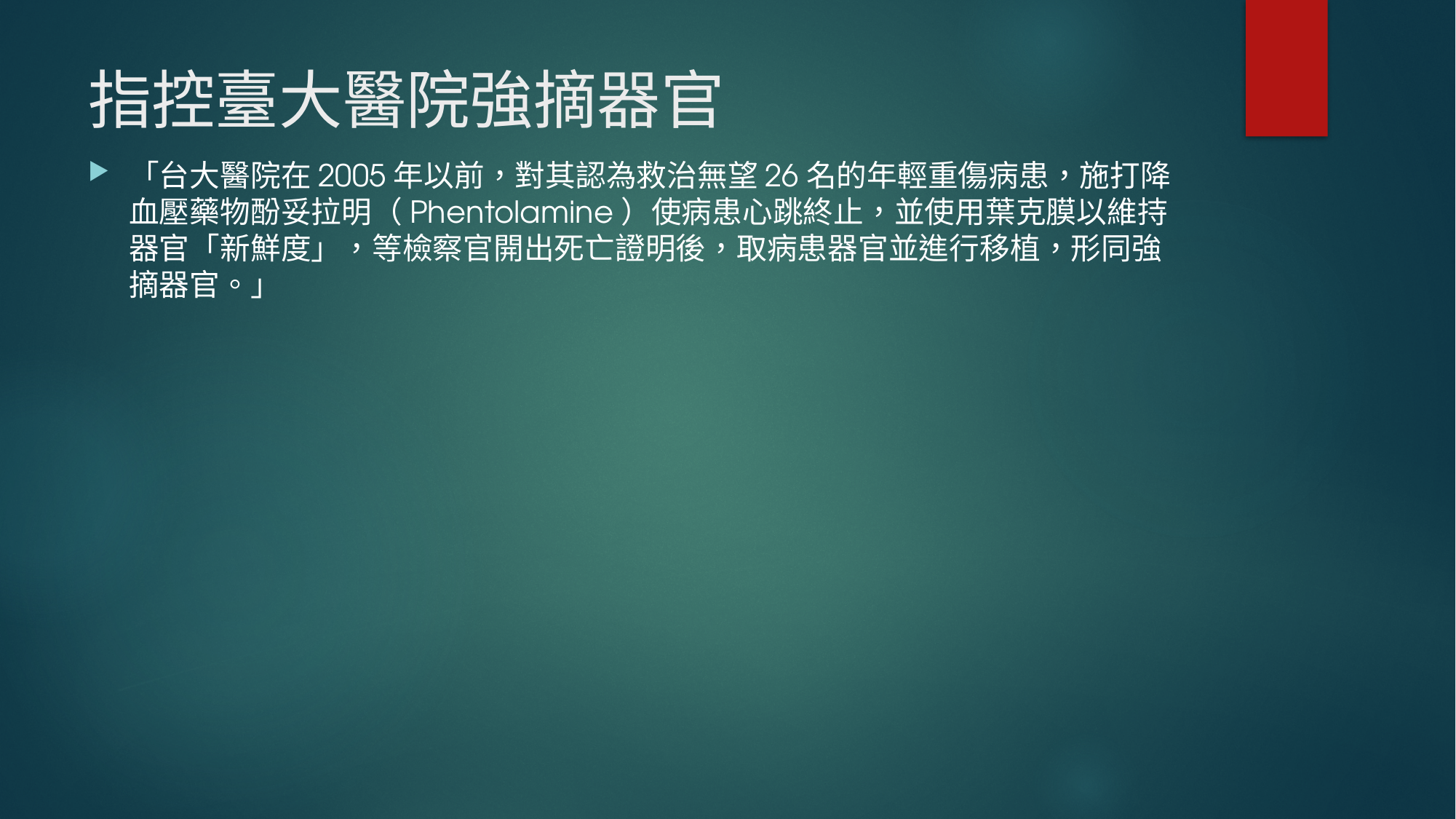

# 指控臺大醫院強摘器官
「台大醫院在2005年以前，對其認為救治無望26名的年輕重傷病患，施打降血壓藥物酚妥拉明（Phentolamine）使病患心跳終止，並使用葉克膜以維持器官「新鮮度」，等檢察官開出死亡證明後，取病患器官並進行移植，形同強摘器官。」